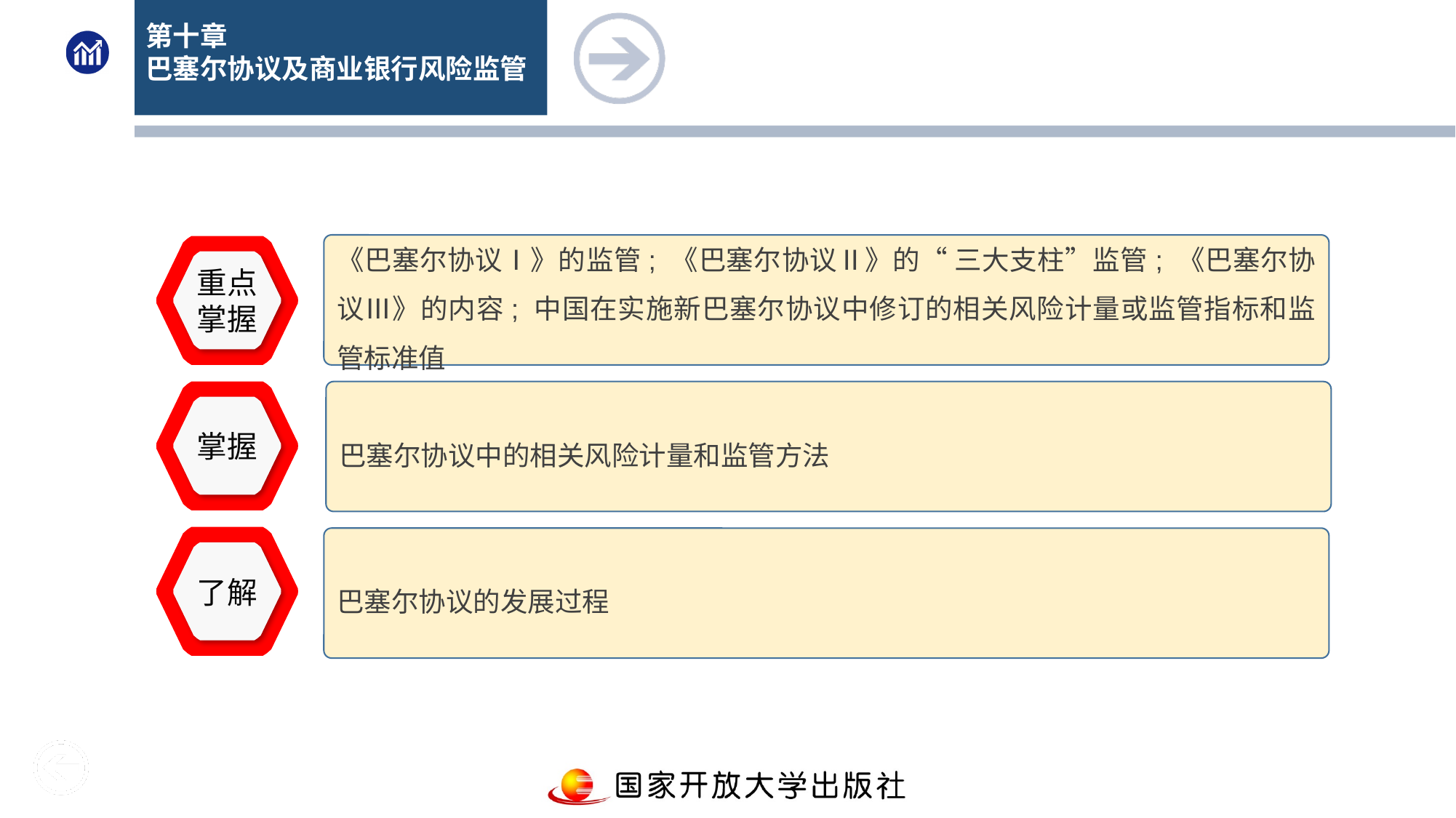

第十章
巴塞尔协议及商业银行风险监管
《巴塞尔协议Ⅰ》的监管; 《巴塞尔协议Ⅱ》的“ 三大支柱”监管; 《巴塞尔协议Ⅲ》的内容; 中国在实施新巴塞尔协议中修订的相关风险计量或监管指标和监管标准值

重点掌握

掌握
巴塞尔协议中的相关风险计量和监管方法

了解
巴塞尔协议的发展过程